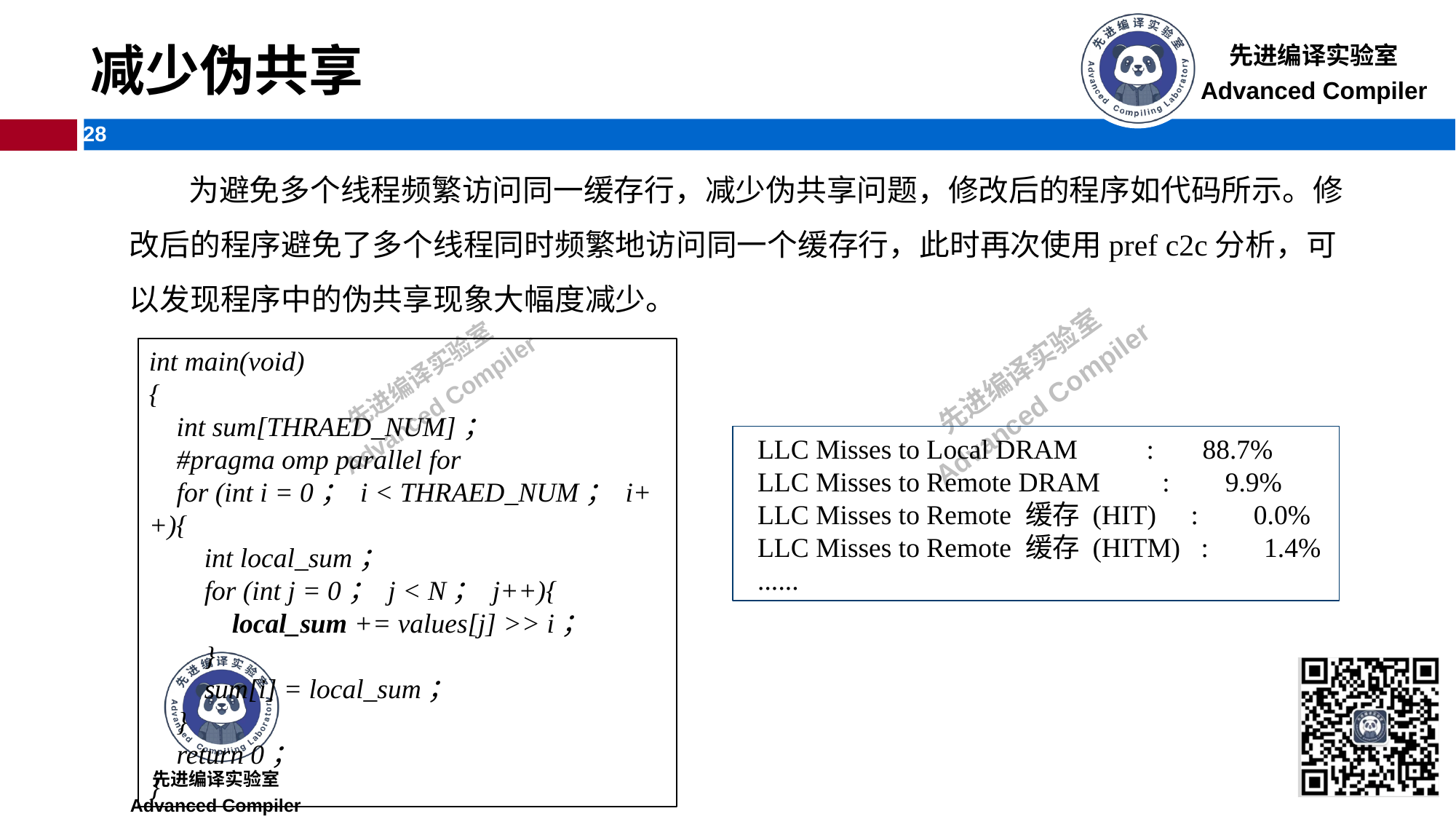

# 减少伪共享
   为避免多个线程频繁访问同一缓存行，减少伪共享问题，修改后的程序如代码所示。修改后的程序避免了多个线程同时频繁地访问同一个缓存行，此时再次使用pref c2c分析，可以发现程序中的伪共享现象大幅度减少。
int main(void)
{
    int sum[THRAED_NUM]；
    #pragma omp parallel for
    for (int i = 0； i < THRAED_NUM； i++){
        int local_sum；
        for (int j = 0； j < N； j++){
            local_sum += values[j] >> i；
        }
        sum[i] = local_sum；
    }
    return 0；
}
  LLC Misses to Local DRAM          :       88.7%
  LLC Misses to Remote DRAM         :        9.9%
  LLC Misses to Remote 缓存 (HIT)     :        0.0%
  LLC Misses to Remote 缓存 (HITM)   :        1.4%
  ......